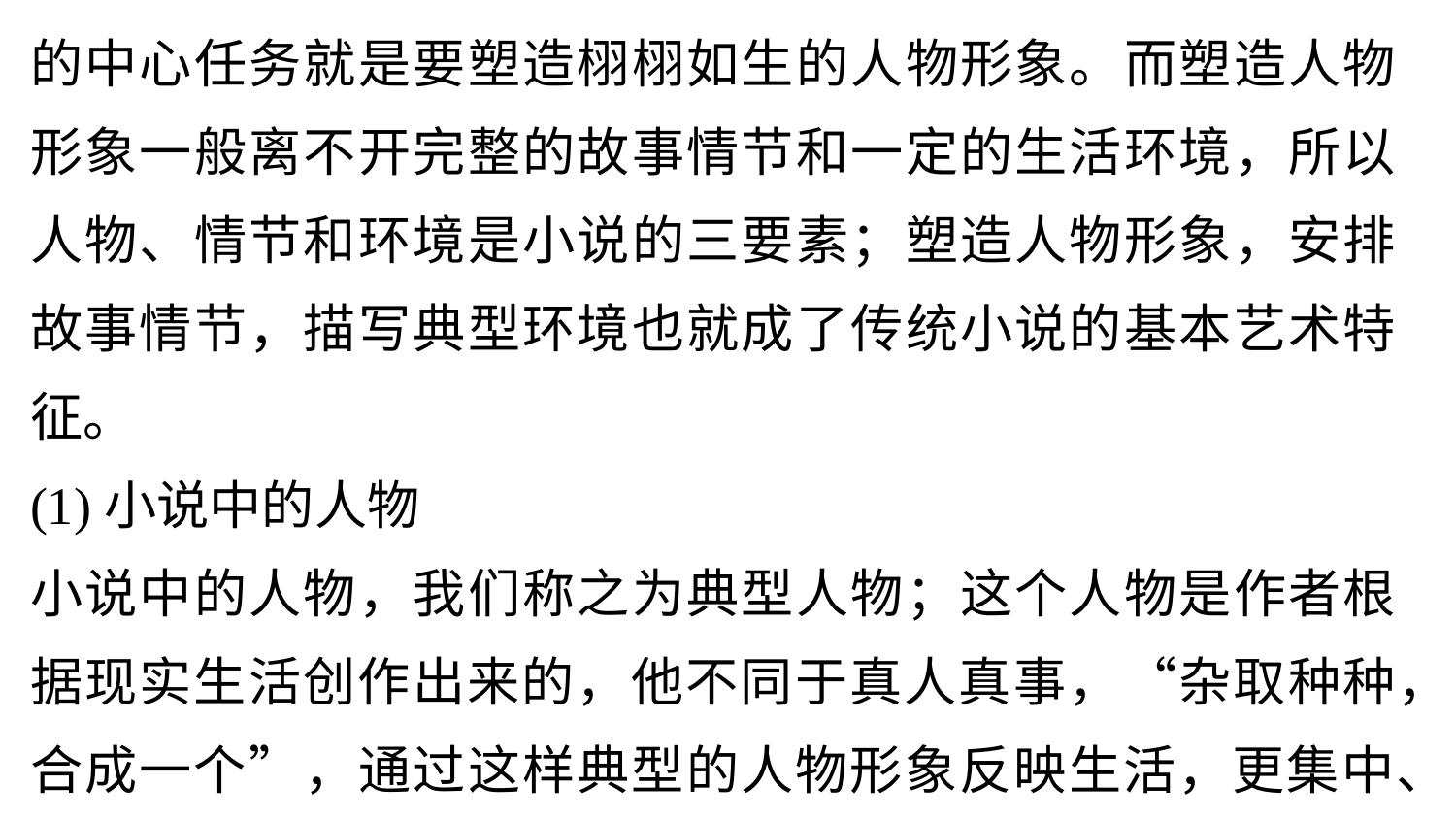

的中心任务就是要塑造栩栩如生的人物形象。而塑造人物形象一般离不开完整的故事情节和一定的生活环境，所以人物、情节和环境是小说的三要素；塑造人物形象，安排故事情节，描写典型环境也就成了传统小说的基本艺术特征。
(1)小说中的人物
小说中的人物，我们称之为典型人物；这个人物是作者根据现实生活创作出来的，他不同于真人真事，“杂取种种，合成一个”，通过这样典型的人物形象反映生活，更集中、更有普遍的代表性。